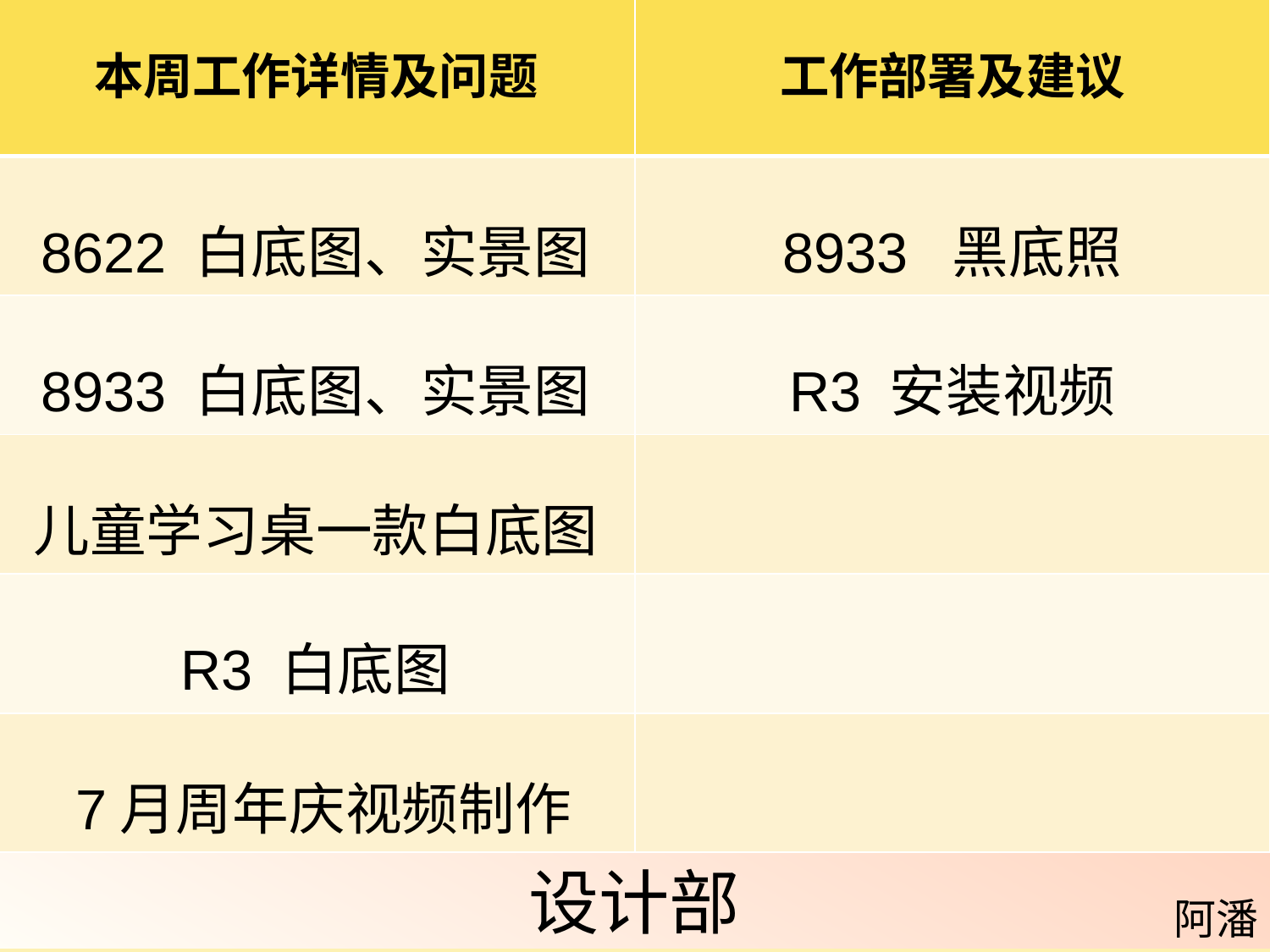

| 本周工作详情及问题 | 工作部署及建议 |
| --- | --- |
| 8622 白底图、实景图 | 8933 黑底照 |
| 8933 白底图、实景图 | R3 安装视频 |
| 儿童学习桌一款白底图 |  |
| R3 白底图 |  |
| 7月周年庆视频制作 |  |
设计部
阿潘